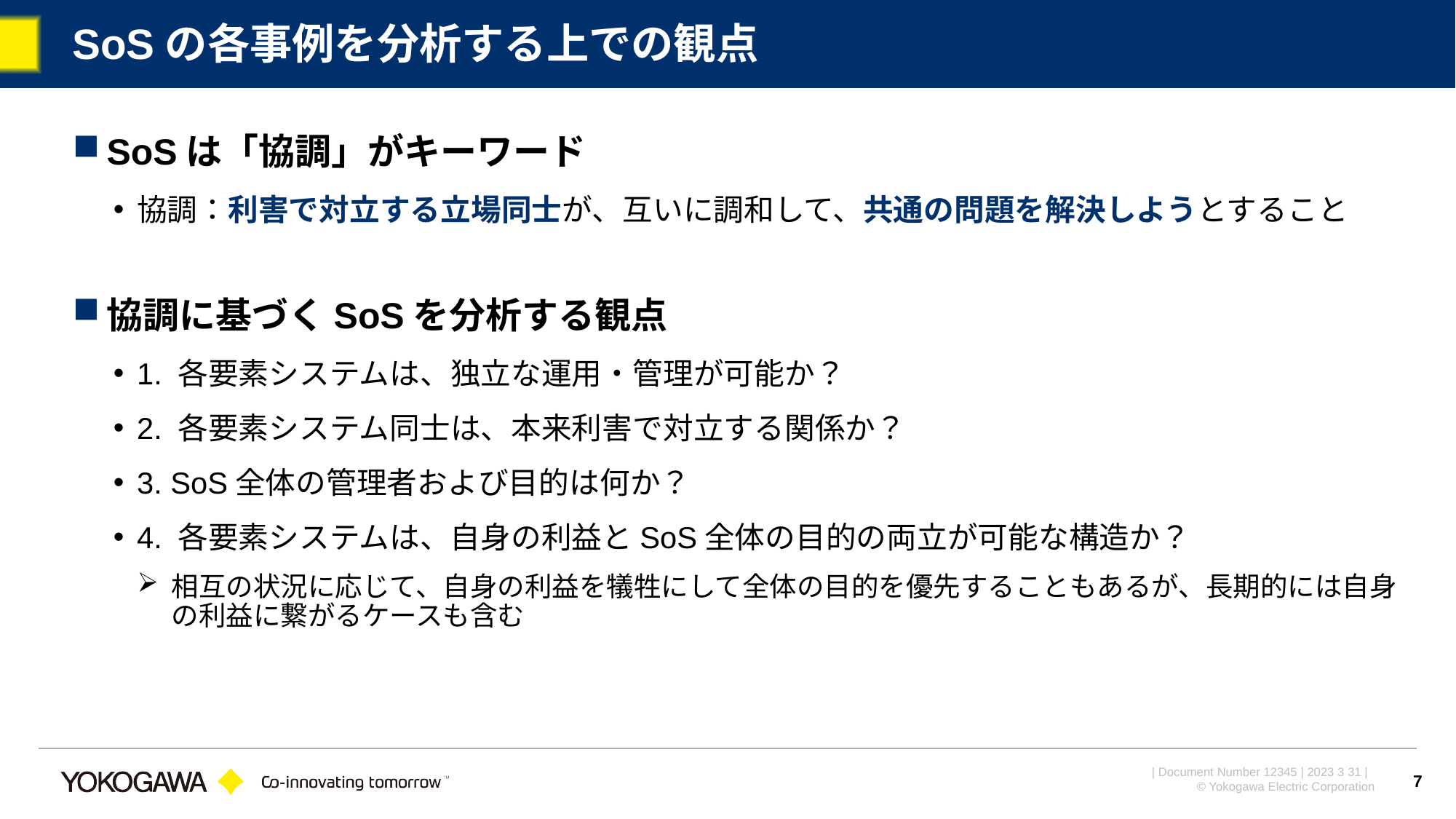

# SoSの各事例を分析する上での観点
SoSは「協調」がキーワード
協調：利害で対立する立場同士が、互いに調和して、共通の問題を解決しようとすること

協調に基づくSoSを分析する観点
1. 各要素システムは、独立な運用・管理が可能か？
2. 各要素システム同士は、本来利害で対立する関係か？
3. SoS全体の管理者および目的は何か？
4. 各要素システムは、自身の利益とSoS全体の目的の両立が可能な構造か？
相互の状況に応じて、自身の利益を犠牲にして全体の目的を優先することもあるが、長期的には自身の利益に繋がるケースも含む
7